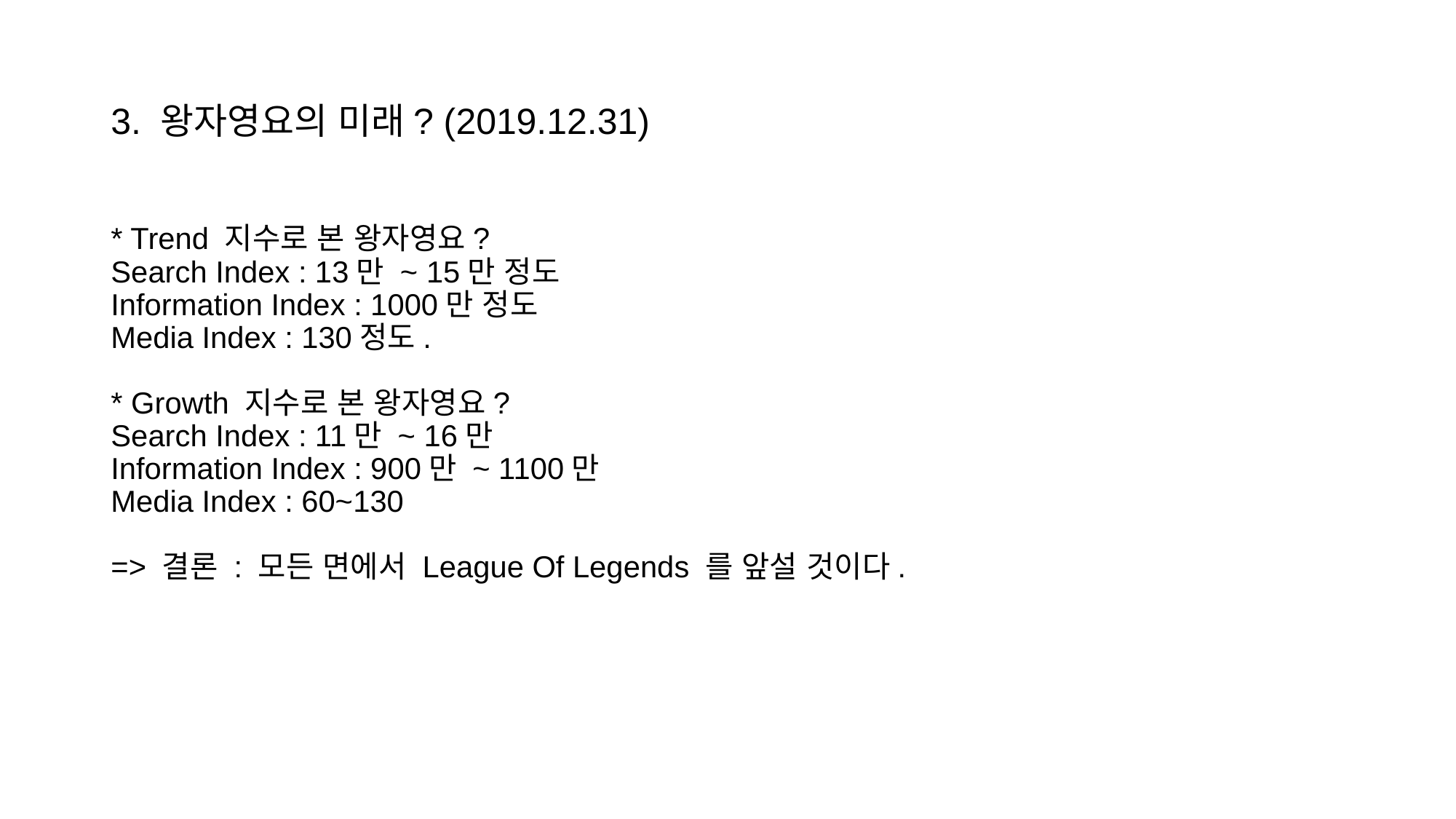

# 3. 왕자영요의 미래? (2019.12.31)
* Trend 지수로 본 왕자영요?
Search Index : 13만 ~ 15만 정도
Information Index : 1000만 정도
Media Index : 130정도.
* Growth 지수로 본 왕자영요?
Search Index : 11만 ~ 16만
Information Index : 900만 ~ 1100만
Media Index : 60~130
=> 결론 : 모든 면에서 League Of Legends 를 앞설 것이다.